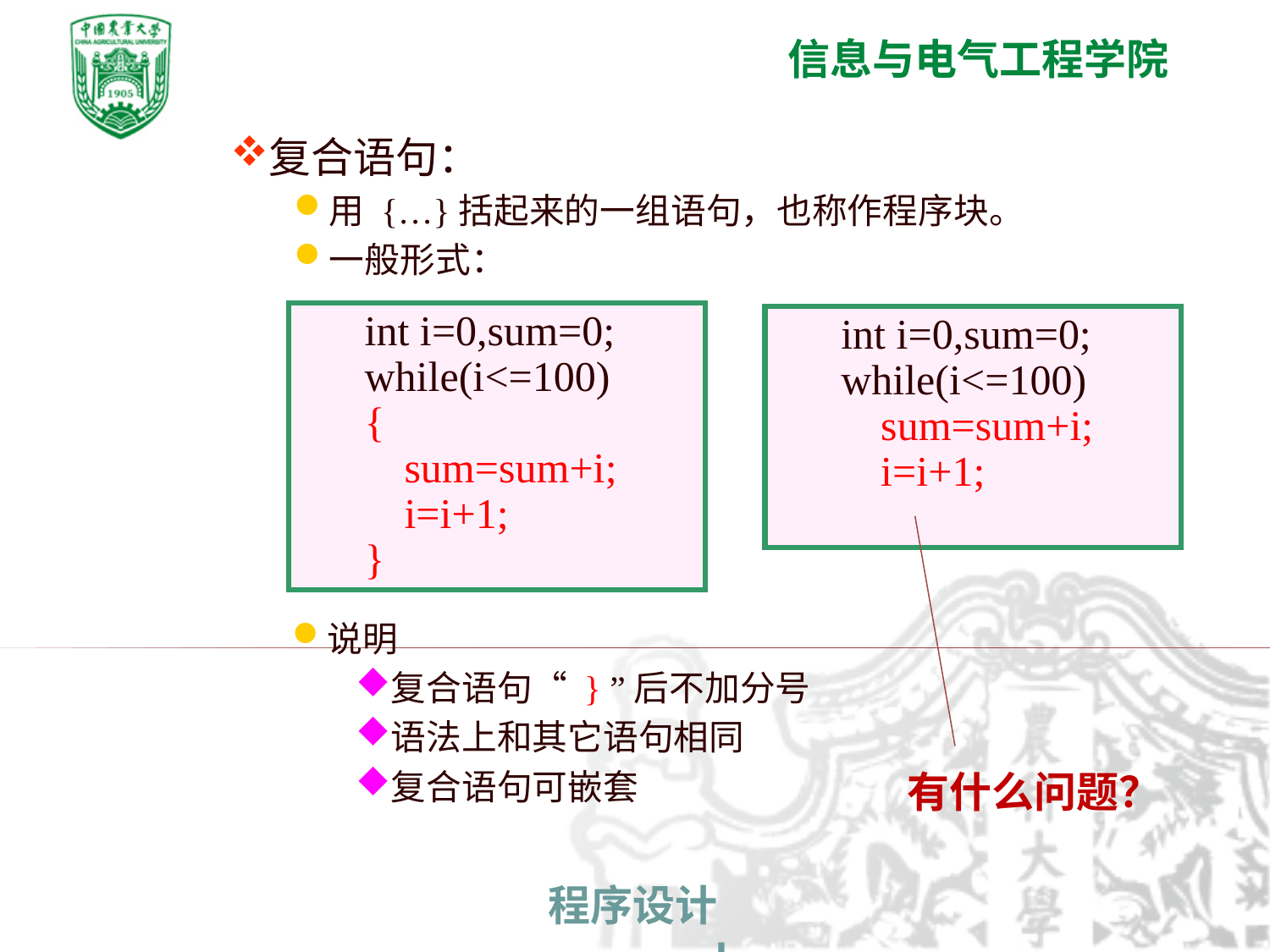

复合语句：
用 {…}括起来的一组语句，也称作程序块。
一般形式：
int i=0,sum=0;
while(i<=100)
{
	sum=sum+i;
	i=i+1;
}
int i=0,sum=0;
while(i<=100)
	sum=sum+i;
	i=i+1;

说明
复合语句“ } ”后不加分号
语法上和其它语句相同
复合语句可嵌套
有什么问题？